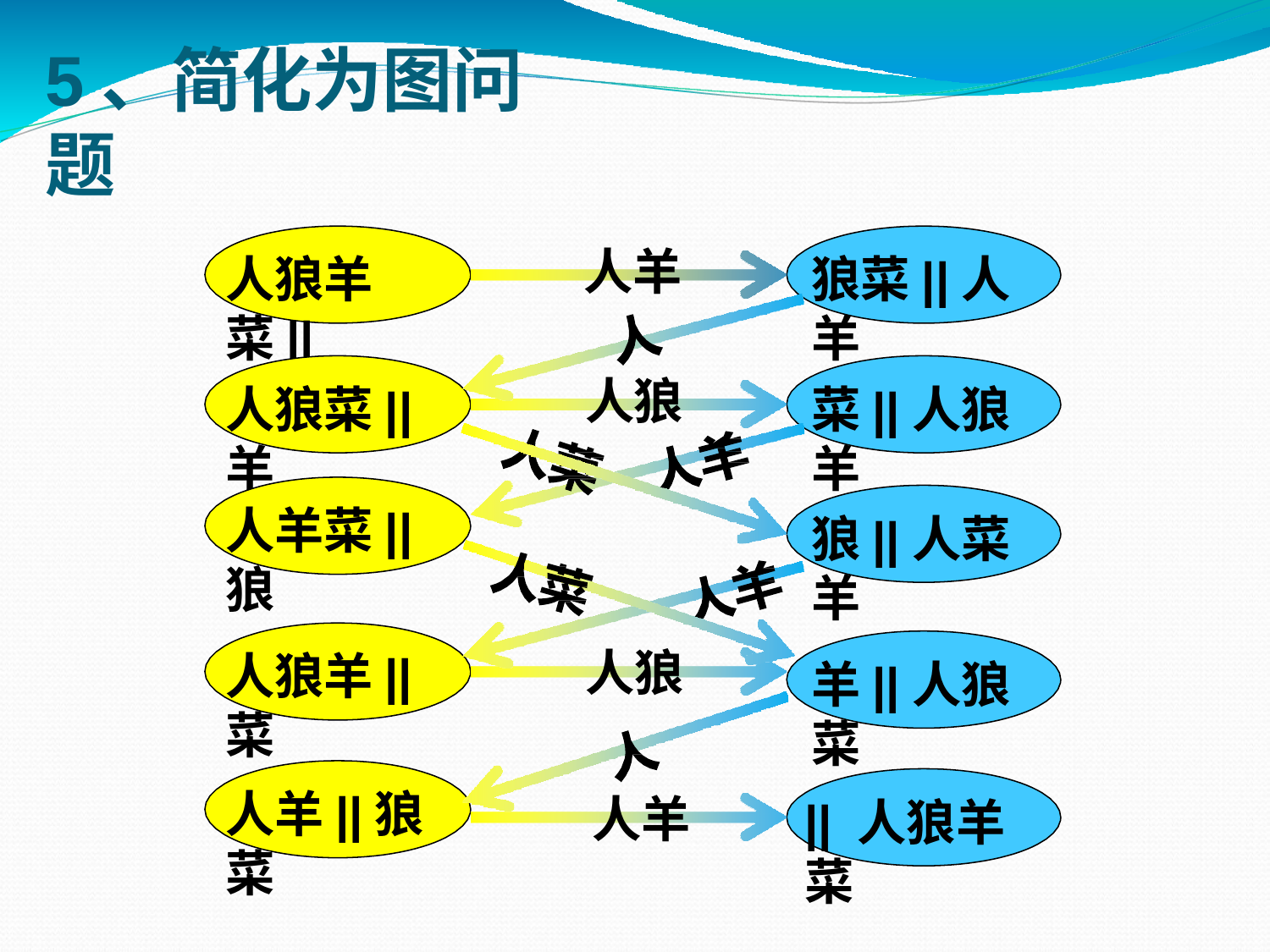

# 5、简化为图问题

人羊
人狼羊菜||
狼菜||人羊

人狼
人狼菜||羊
菜||人狼羊

人羊菜||狼
狼||人菜羊

人狼
人狼羊||菜

羊||人狼菜

人羊||狼菜
人羊
|| 人狼羊菜